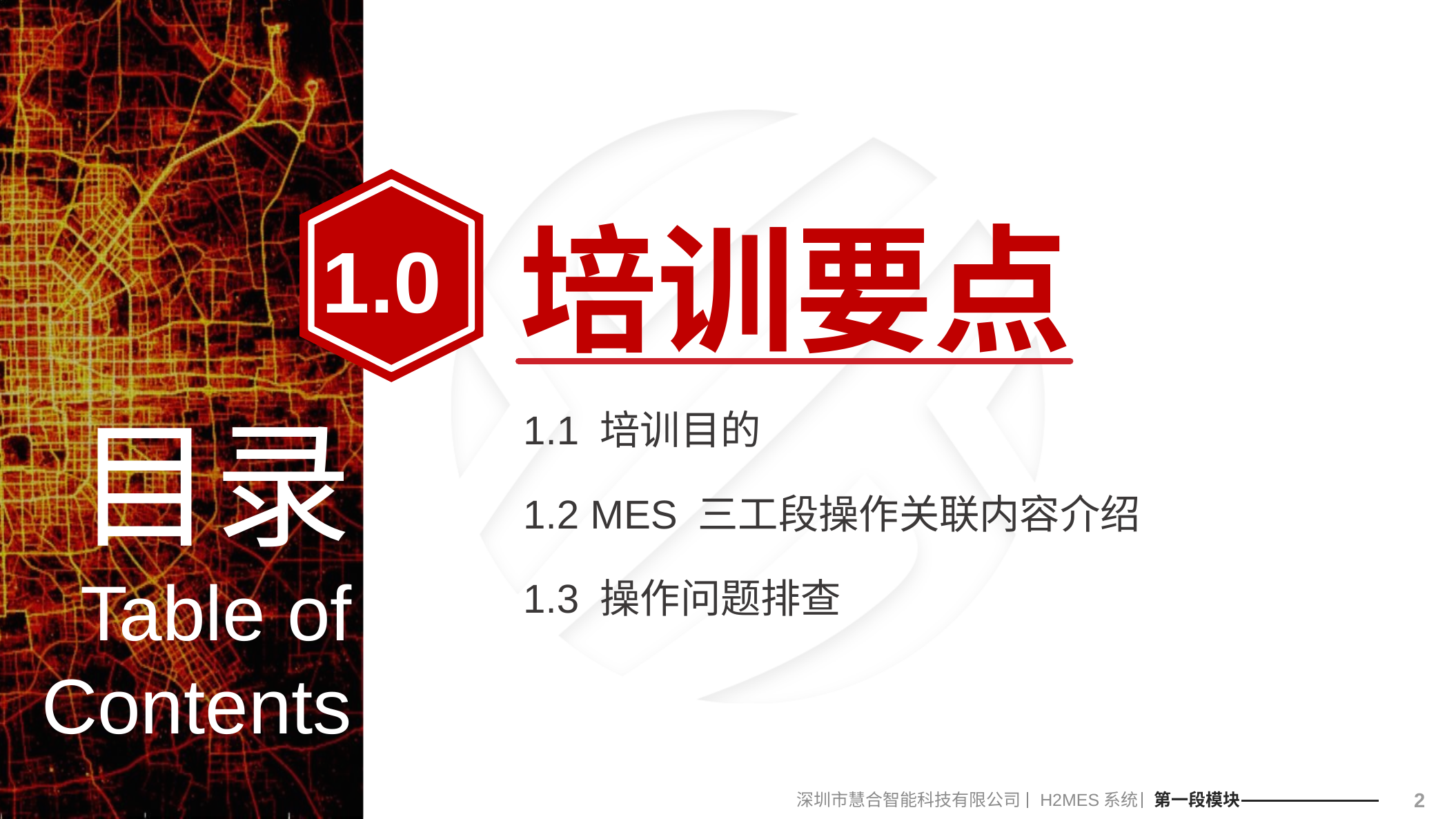

培训要点
1.0
1.1 培训目的
1.2 MES 三工段操作关联内容介绍
1.3 操作问题排查
2